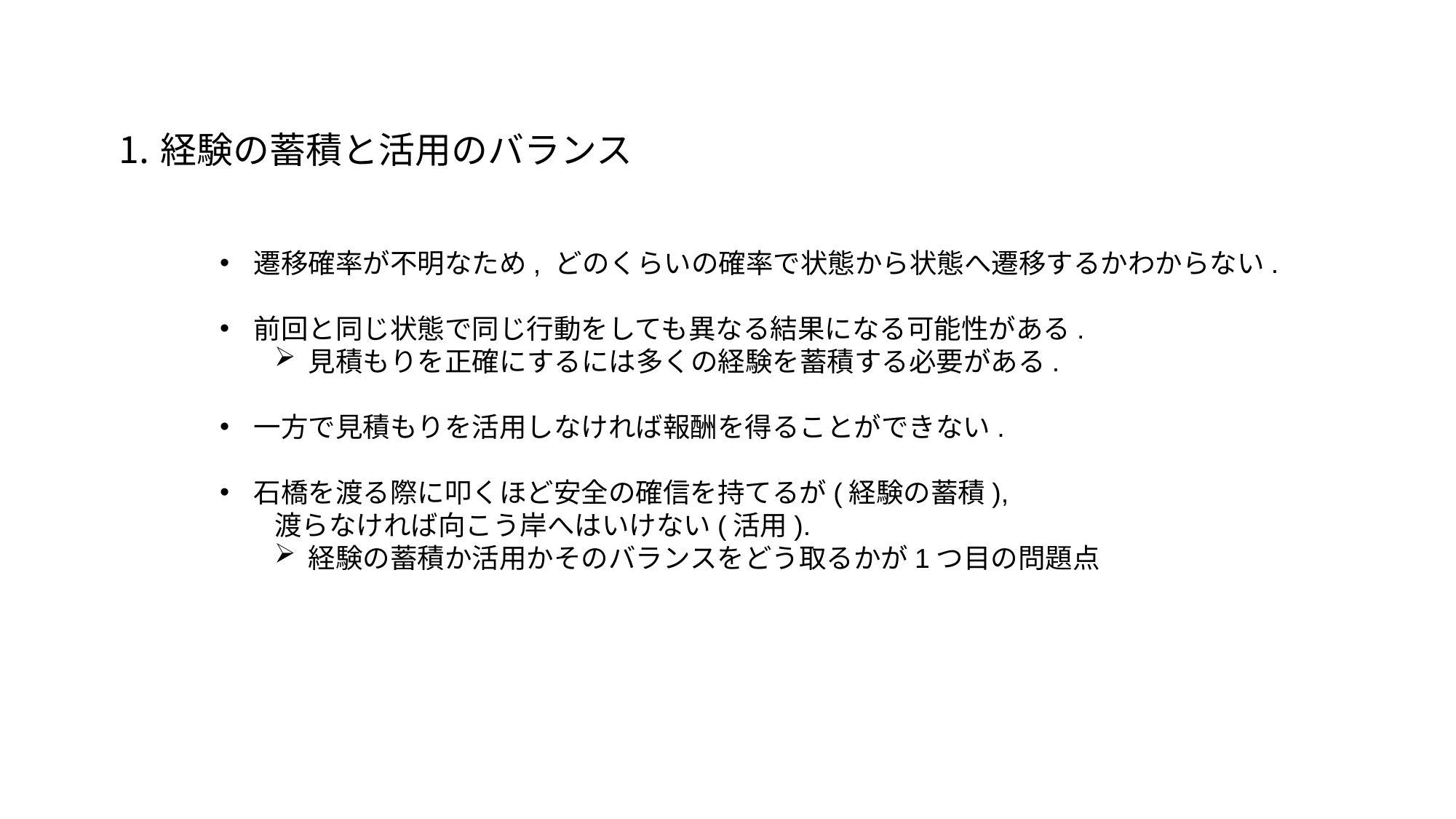

経験の蓄積と活用のバランス
遷移確率が不明なため, どのくらいの確率で状態から状態へ遷移するかわからない.

前回と同じ状態で同じ行動をしても異なる結果になる可能性がある.
見積もりを正確にするには多くの経験を蓄積する必要がある.

一方で見積もりを活用しなければ報酬を得ることができない.

石橋を渡る際に叩くほど安全の確信を持てるが(経験の蓄積),
　　渡らなければ向こう岸へはいけない(活用).
経験の蓄積か活用かそのバランスをどう取るかが1つ目の問題点